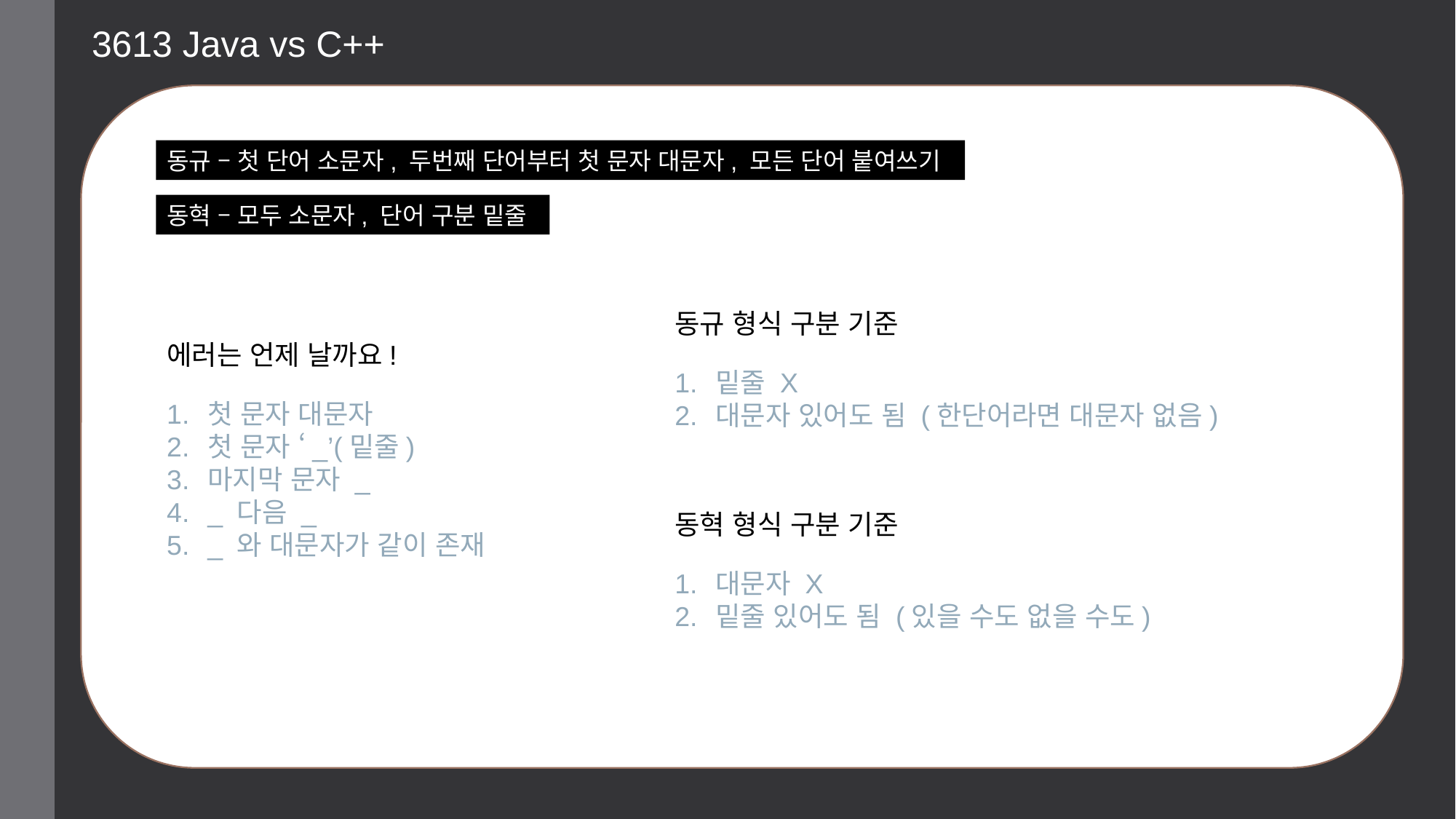

3613 Java vs C++

동규 – 첫 단어 소문자, 두번째 단어부터 첫 문자 대문자, 모든 단어 붙여쓰기
동혁 – 모두 소문자, 단어 구분 밑줄
동규 형식 구분 기준
에러는 언제 날까요!
밑줄 X
대문자 있어도 됨 (한단어라면 대문자 없음)
첫 문자 대문자
첫 문자 ‘_’(밑줄)
마지막 문자 _
_ 다음 _
_ 와 대문자가 같이 존재
동혁 형식 구분 기준
대문자 X
밑줄 있어도 됨 (있을 수도 없을 수도)